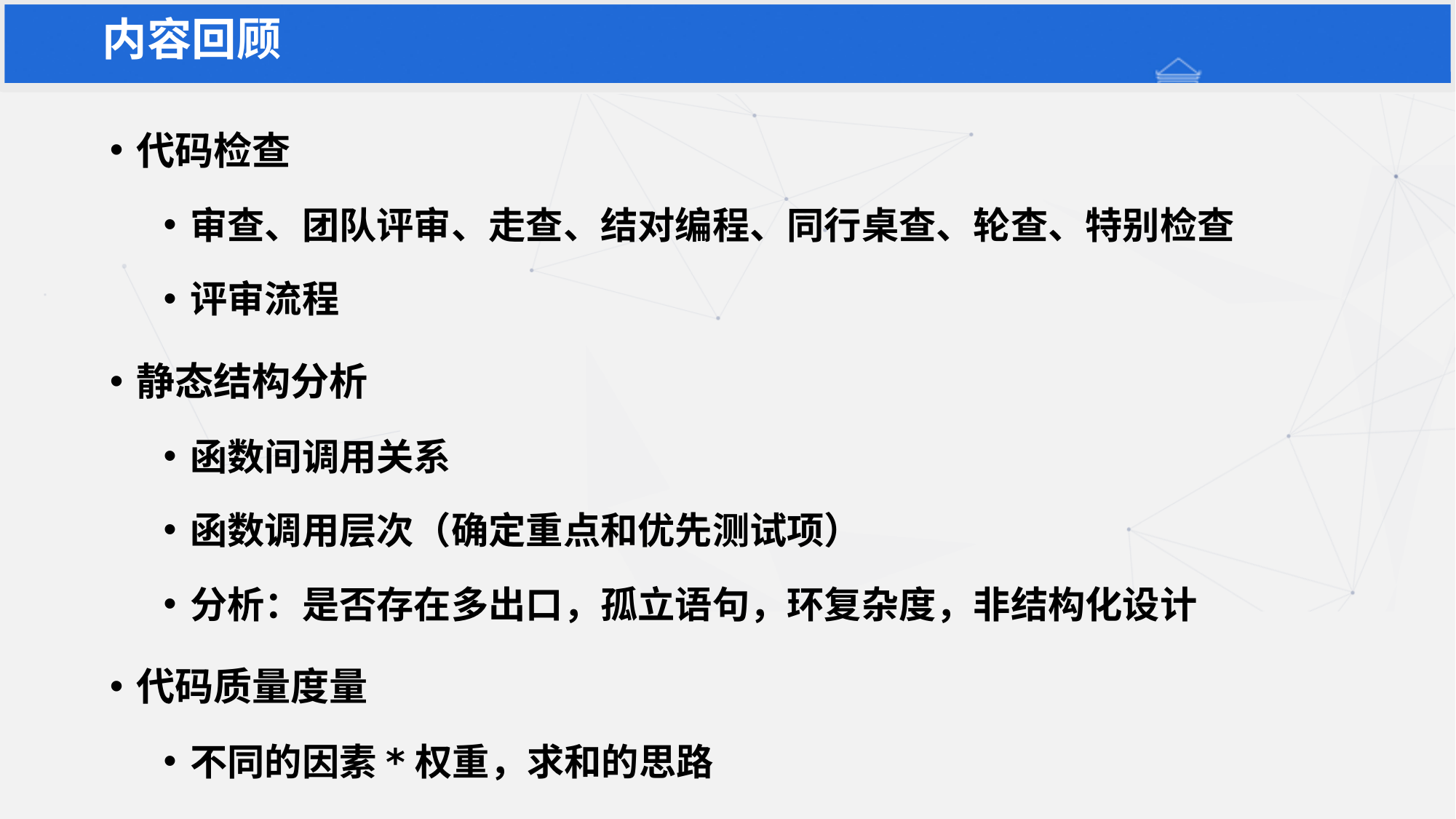

内容回顾
代码检查
审查、团队评审、走查、结对编程、同行桌查、轮查、特别检查
评审流程
静态结构分析
函数间调用关系
函数调用层次（确定重点和优先测试项）
分析：是否存在多出口，孤立语句，环复杂度，非结构化设计
代码质量度量
不同的因素*权重，求和的思路